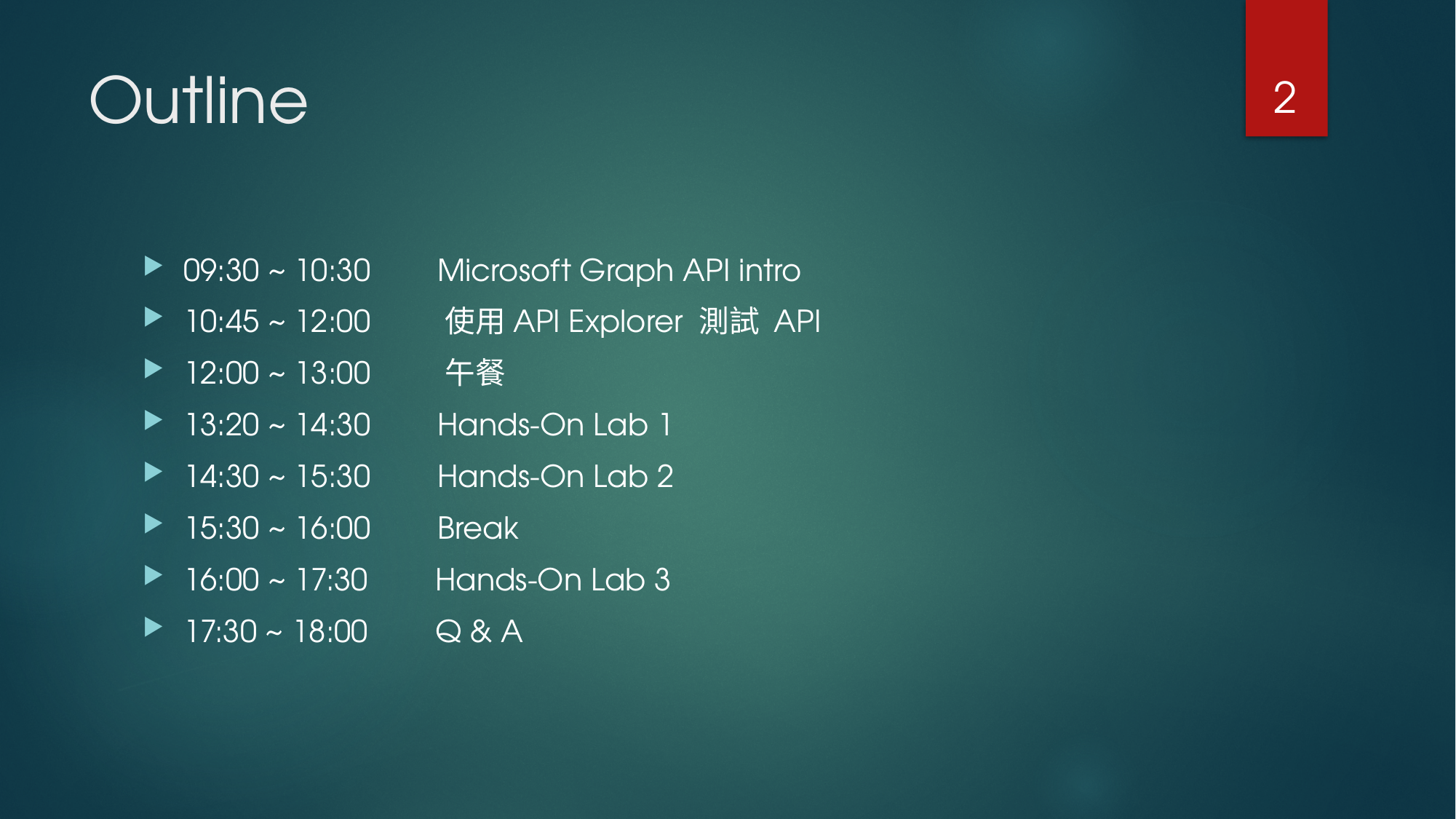

2
# Outline
09:30 ~ 10:30        Microsoft Graph API intro
10:45 ~ 12:00        使用API Explorer 測試 API
12:00 ~ 13:00        午餐
13:20 ~ 14:30        Hands-On Lab 1
14:30 ~ 15:30        Hands-On Lab 2
15:30 ~ 16:00        Break
16:00 ~ 17:30        Hands-On Lab 3
17:30 ~ 18:00        Q & A